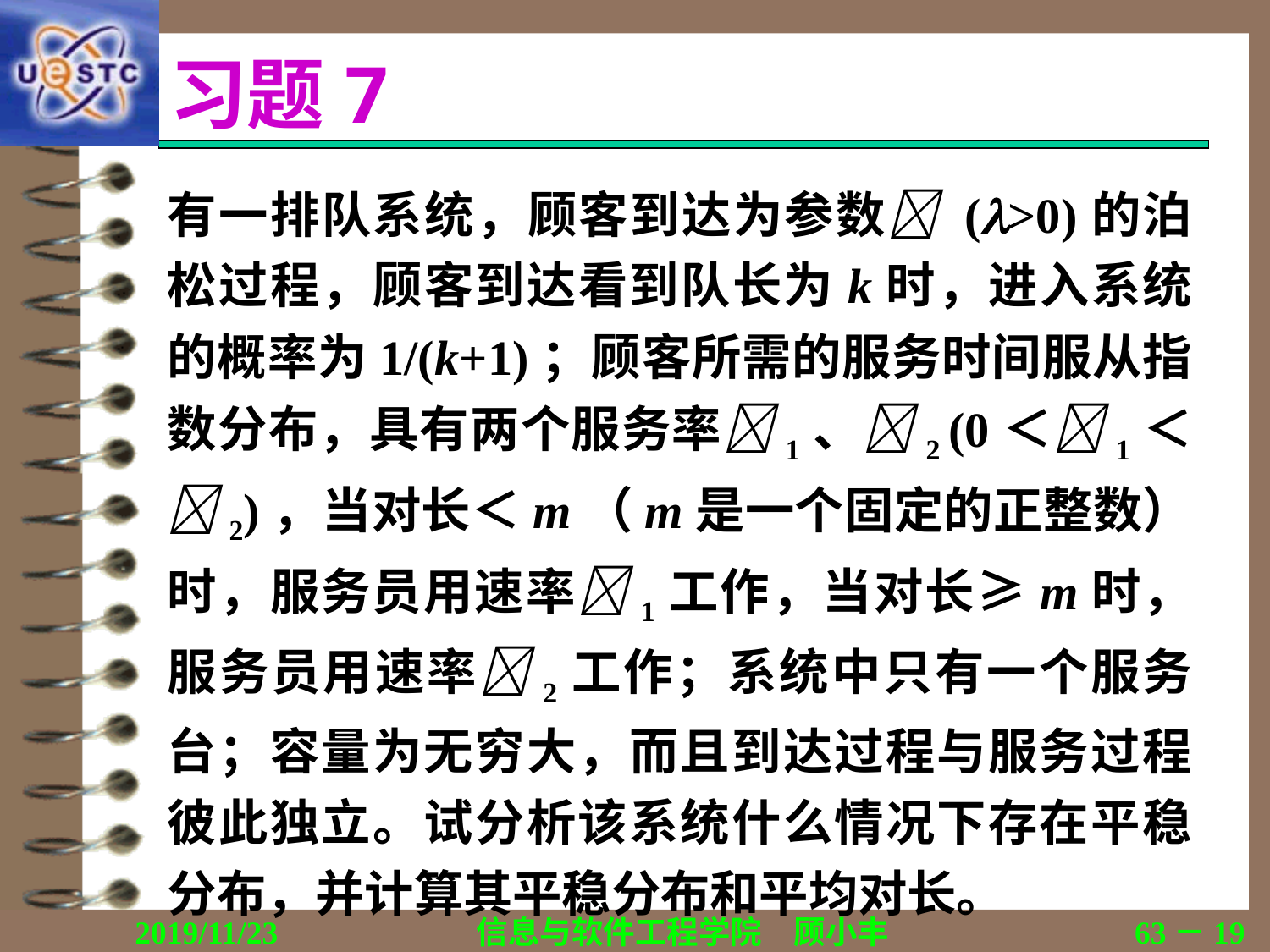

# 习题7
有一排队系统，顾客到达为参数λ (λ>0)的泊松过程，顾客到达看到队长为k时，进入系统的概率为1/(k+1)；顾客所需的服务时间服从指数分布，具有两个服务率μ1、μ2 (0＜μ1＜μ2)，当对长＜m（m是一个固定的正整数）时，服务员用速率μ1工作，当对长≥m时，服务员用速率μ2工作；系统中只有一个服务台；容量为无穷大，而且到达过程与服务过程彼此独立。试分析该系统什么情况下存在平稳分布，并计算其平稳分布和平均对长。
2019/11/23
信息与软件工程学院　顾小丰
63－19